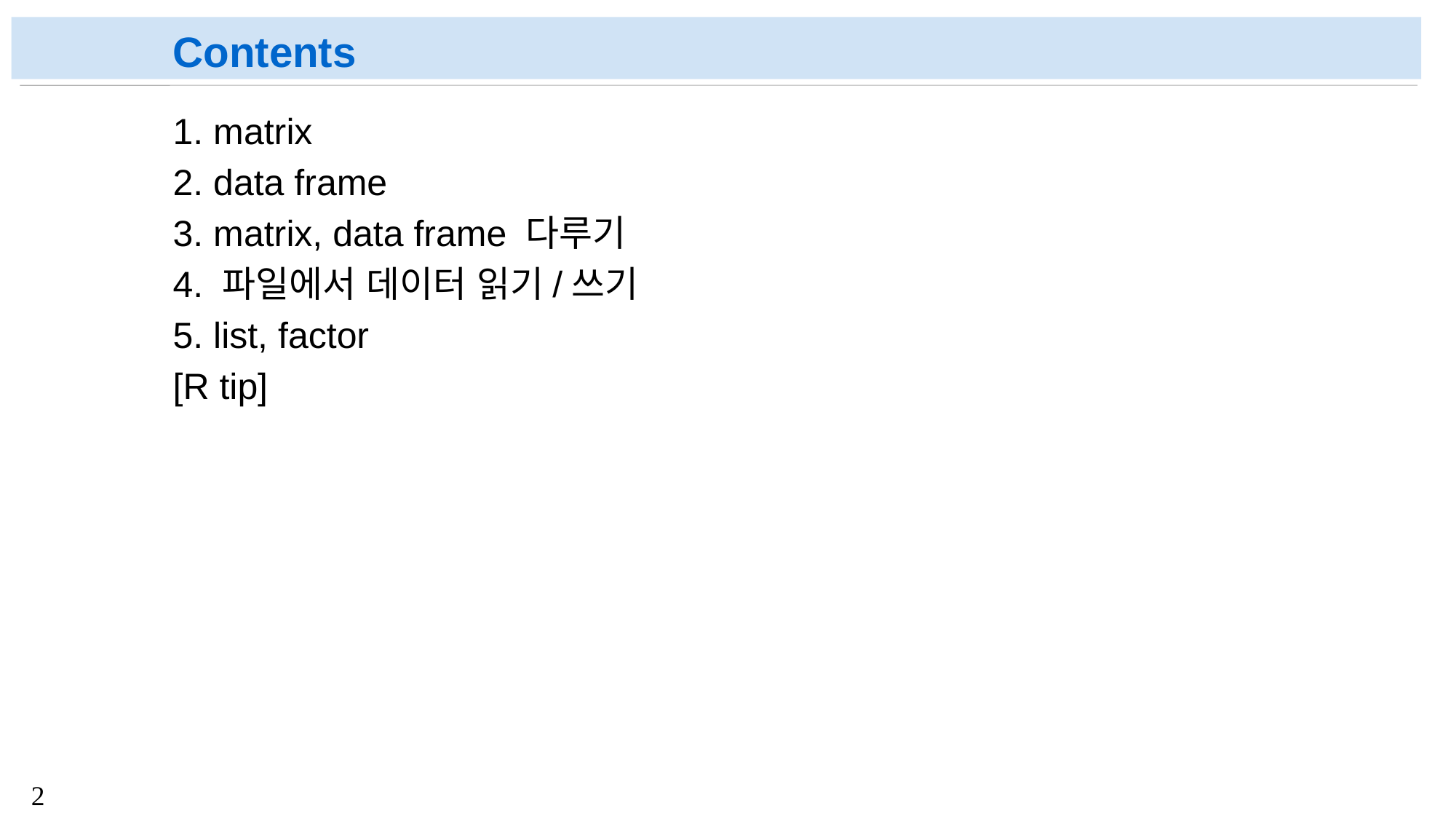

# Contents
1. matrix
2. data frame
3. matrix, data frame 다루기
4. 파일에서 데이터 읽기/쓰기
5. list, factor
[R tip]